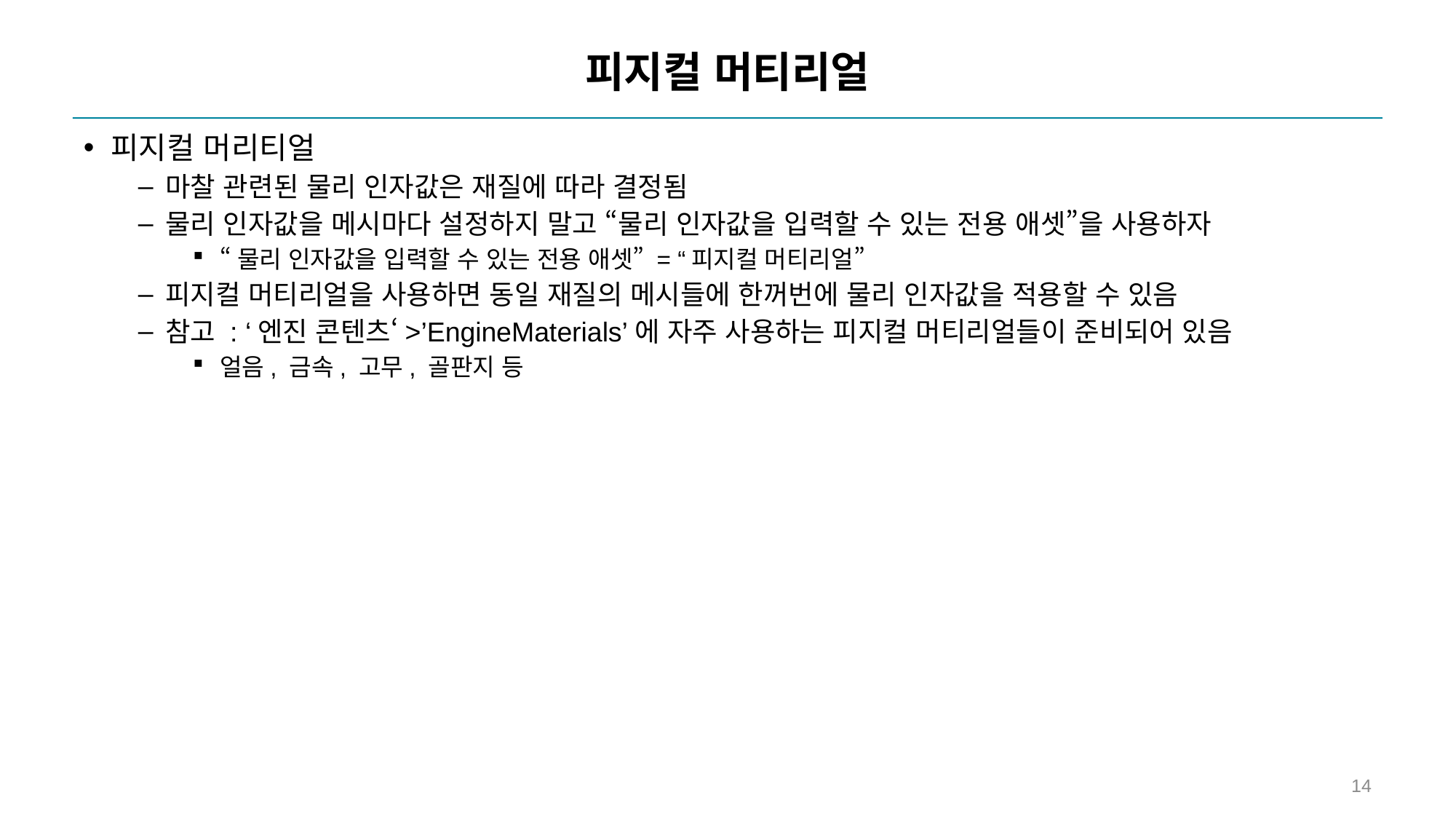

# 피지컬 머티리얼
피지컬 머리티얼
마찰 관련된 물리 인자값은 재질에 따라 결정됨
물리 인자값을 메시마다 설정하지 말고 “물리 인자값을 입력할 수 있는 전용 애셋”을 사용하자
“물리 인자값을 입력할 수 있는 전용 애셋” = “피지컬 머티리얼”
피지컬 머티리얼을 사용하면 동일 재질의 메시들에 한꺼번에 물리 인자값을 적용할 수 있음
참고 : ‘엔진 콘텐츠‘>’EngineMaterials’에 자주 사용하는 피지컬 머티리얼들이 준비되어 있음
얼음, 금속, 고무, 골판지 등

14